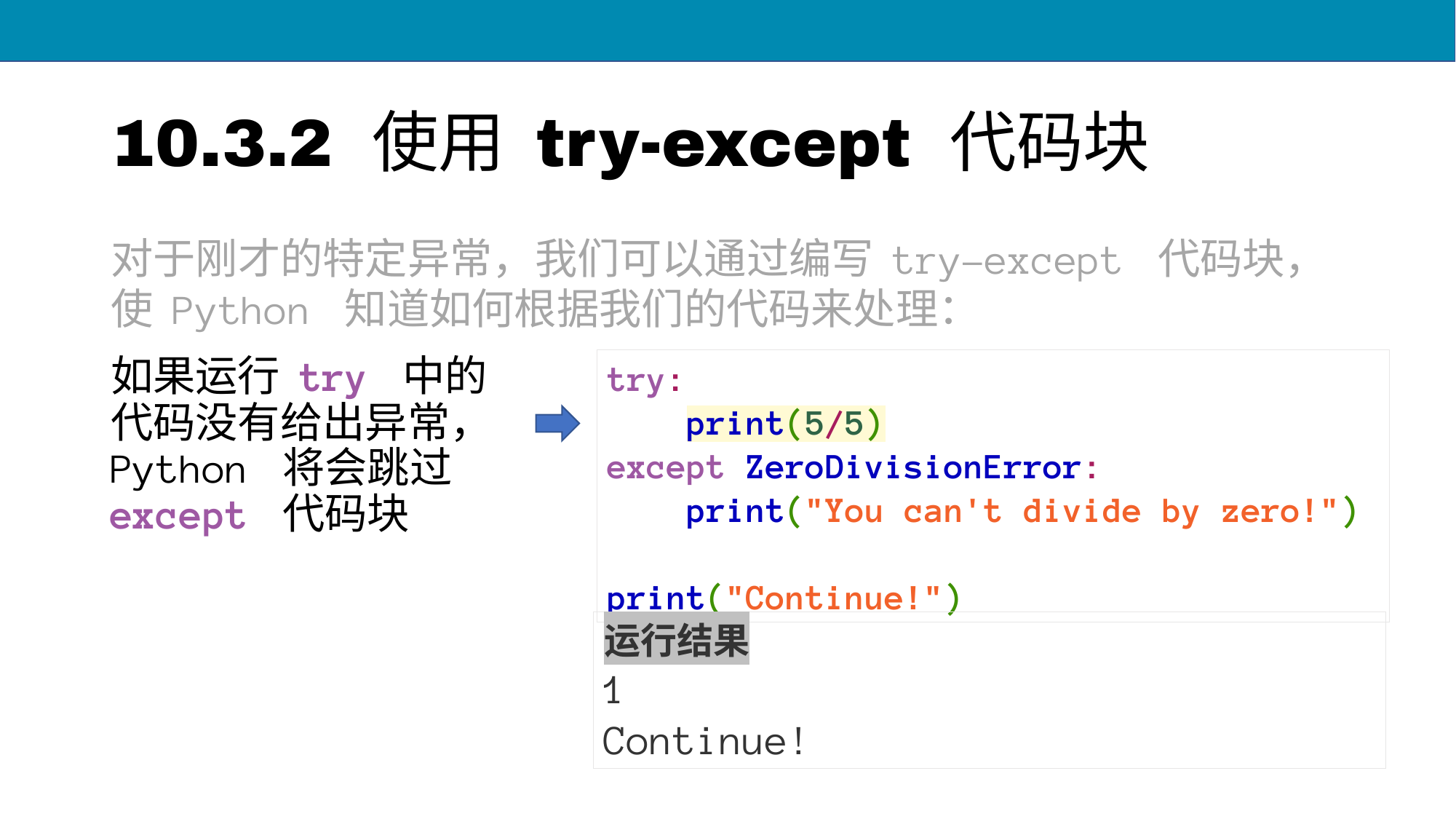

# 10.3.2 使用 try-except 代码块
对于刚才的特定异常，我们可以通过编写 try-except 代码块，使 Python 知道如何根据我们的代码来处理：

如果运行 try 中的代码没有给出异常，Python 将会跳过 except 代码块
try:
    print(5/5)
except ZeroDivisionError:
    print("You can't divide by zero!")
print("Continue!")

运行结果
1
Continue!